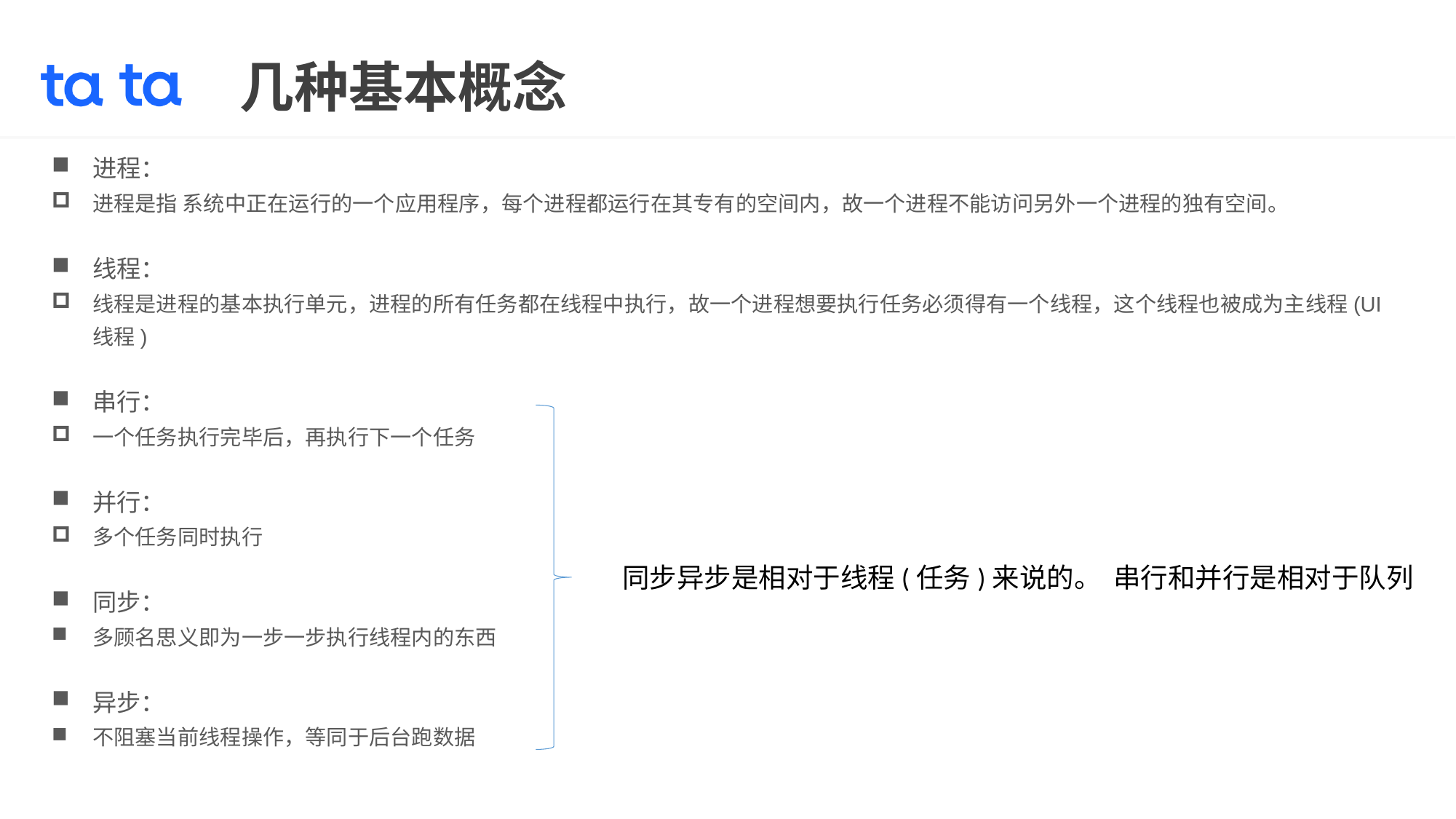

# 几种基本概念
进程：
进程是指 系统中正在运行的一个应用程序，每个进程都运行在其专有的空间内，故一个进程不能访问另外一个进程的独有空间。

线程：
线程是进程的基本执行单元，进程的所有任务都在线程中执行，故一个进程想要执行任务必须得有一个线程，这个线程也被成为主线程(UI线程)

串行：
一个任务执行完毕后，再执行下一个任务

并行：
多个任务同时执行

同步：
多顾名思义即为一步一步执行线程内的东西

异步：
不阻塞当前线程操作，等同于后台跑数据

同步异步是相对于线程(任务)来说的。  串行和并行是相对于队列